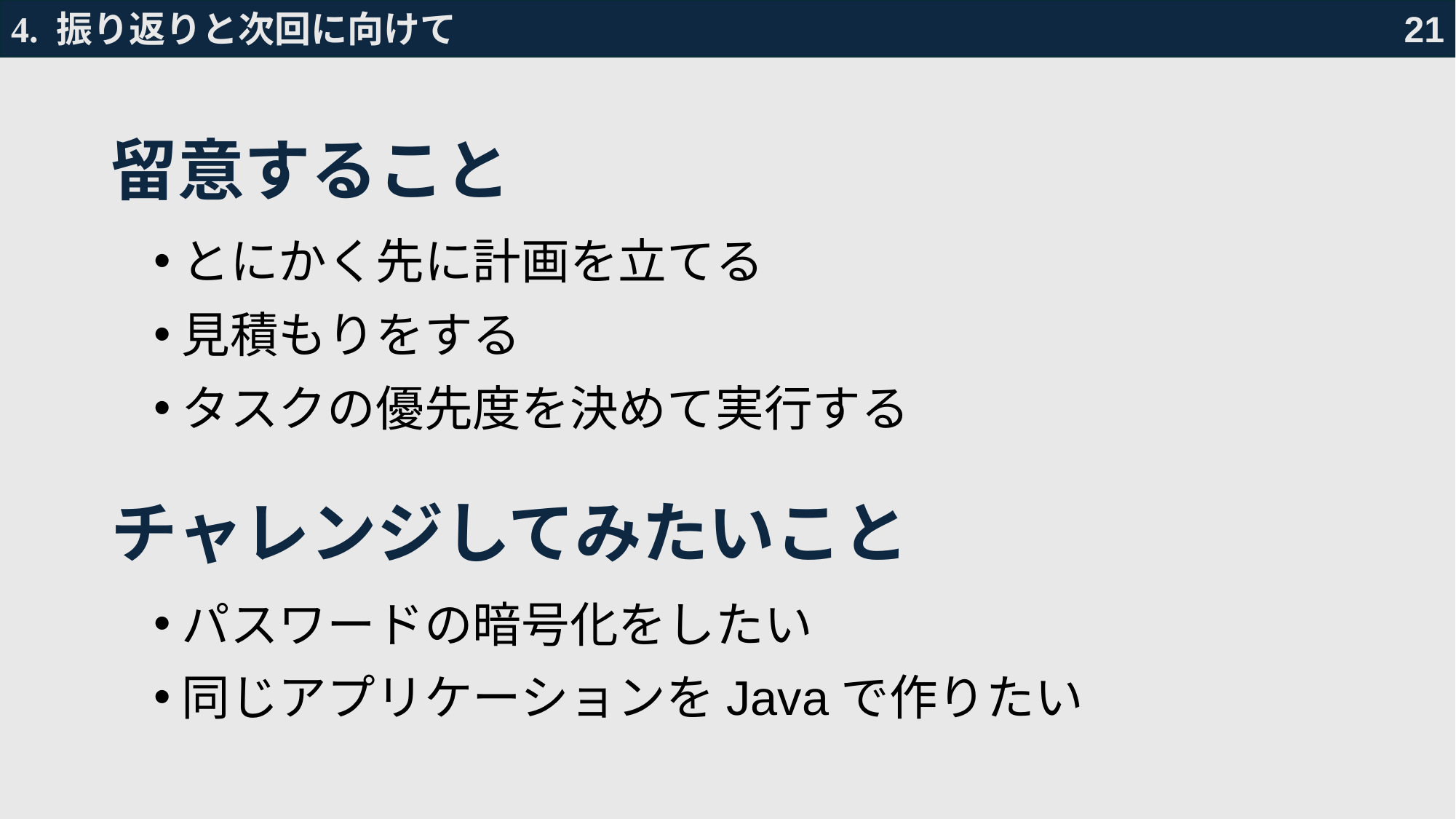

21
4. 振り返りと次回に向けて
# 留意すること
とにかく先に計画を立てる
見積もりをする
タスクの優先度を決めて実行する
チャレンジしてみたいこと
パスワードの暗号化をしたい
同じアプリケーションをJavaで作りたい